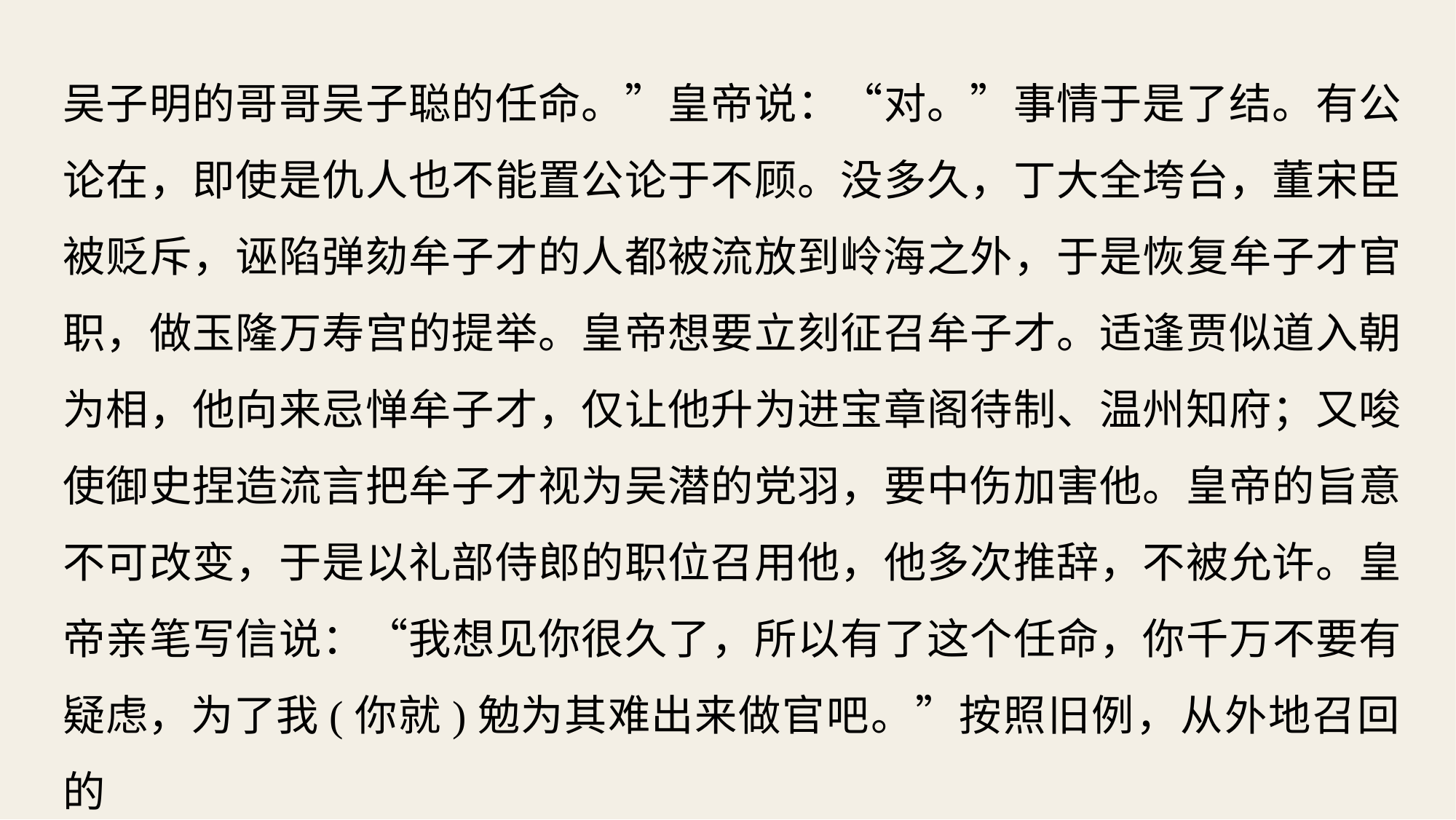

吴子明的哥哥吴子聪的任命。”皇帝说：“对。”事情于是了结。有公论在，即使是仇人也不能置公论于不顾。没多久，丁大全垮台，董宋臣被贬斥，诬陷弹劾牟子才的人都被流放到岭海之外，于是恢复牟子才官职，做玉隆万寿宫的提举。皇帝想要立刻征召牟子才。适逢贾似道入朝为相，他向来忌惮牟子才，仅让他升为进宝章阁待制、温州知府；又唆使御史捏造流言把牟子才视为吴潜的党羽，要中伤加害他。皇帝的旨意不可改变，于是以礼部侍郎的职位召用他，他多次推辞，不被允许。皇帝亲笔写信说：“我想见你很久了，所以有了这个任命，你千万不要有疑虑，为了我(你就)勉为其难出来做官吧。”按照旧例，从外地召回的